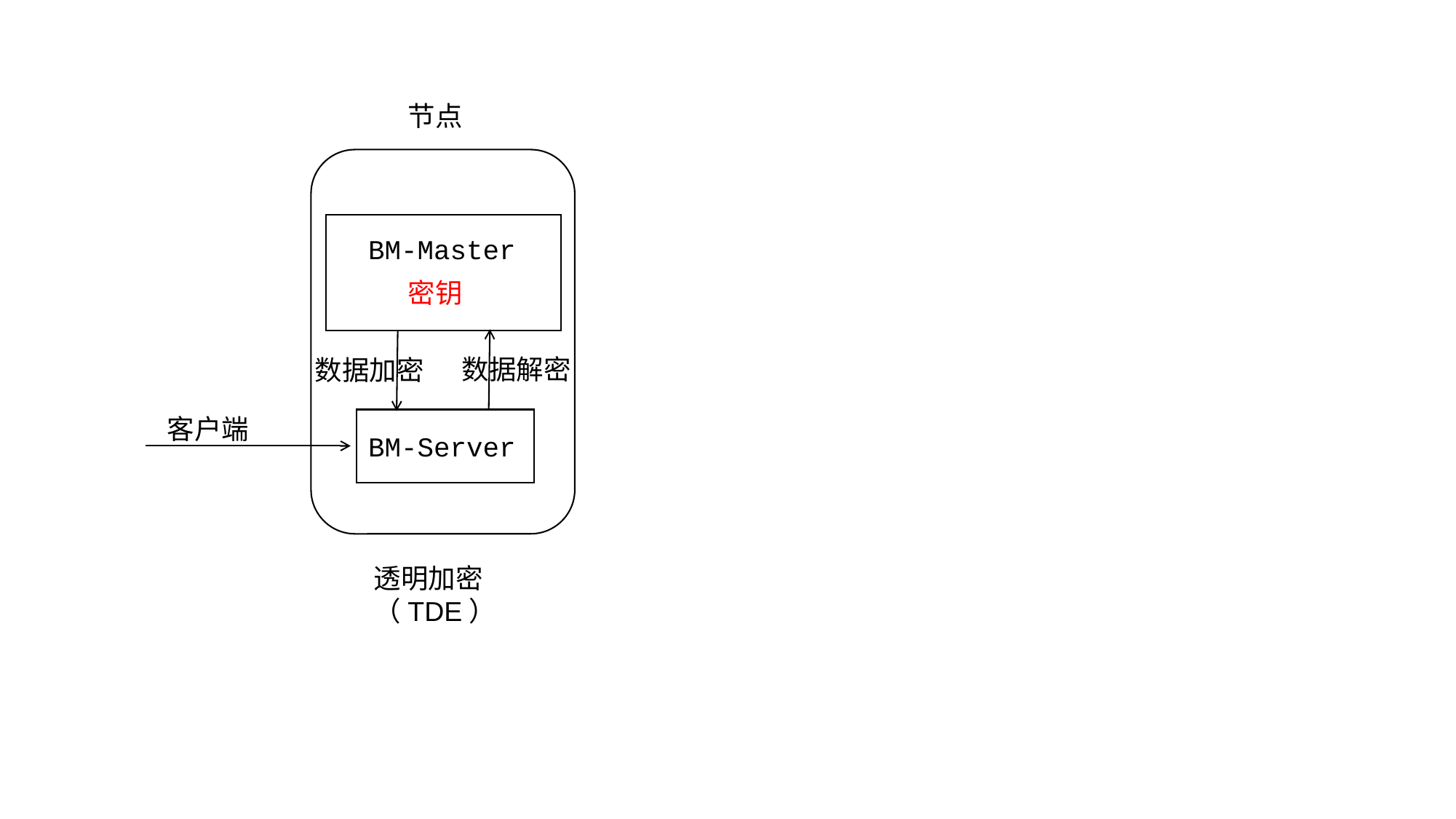

节点

BM-Master
密钥
数据解密
数据加密
客户端

BM-Server
透明加密（TDE）